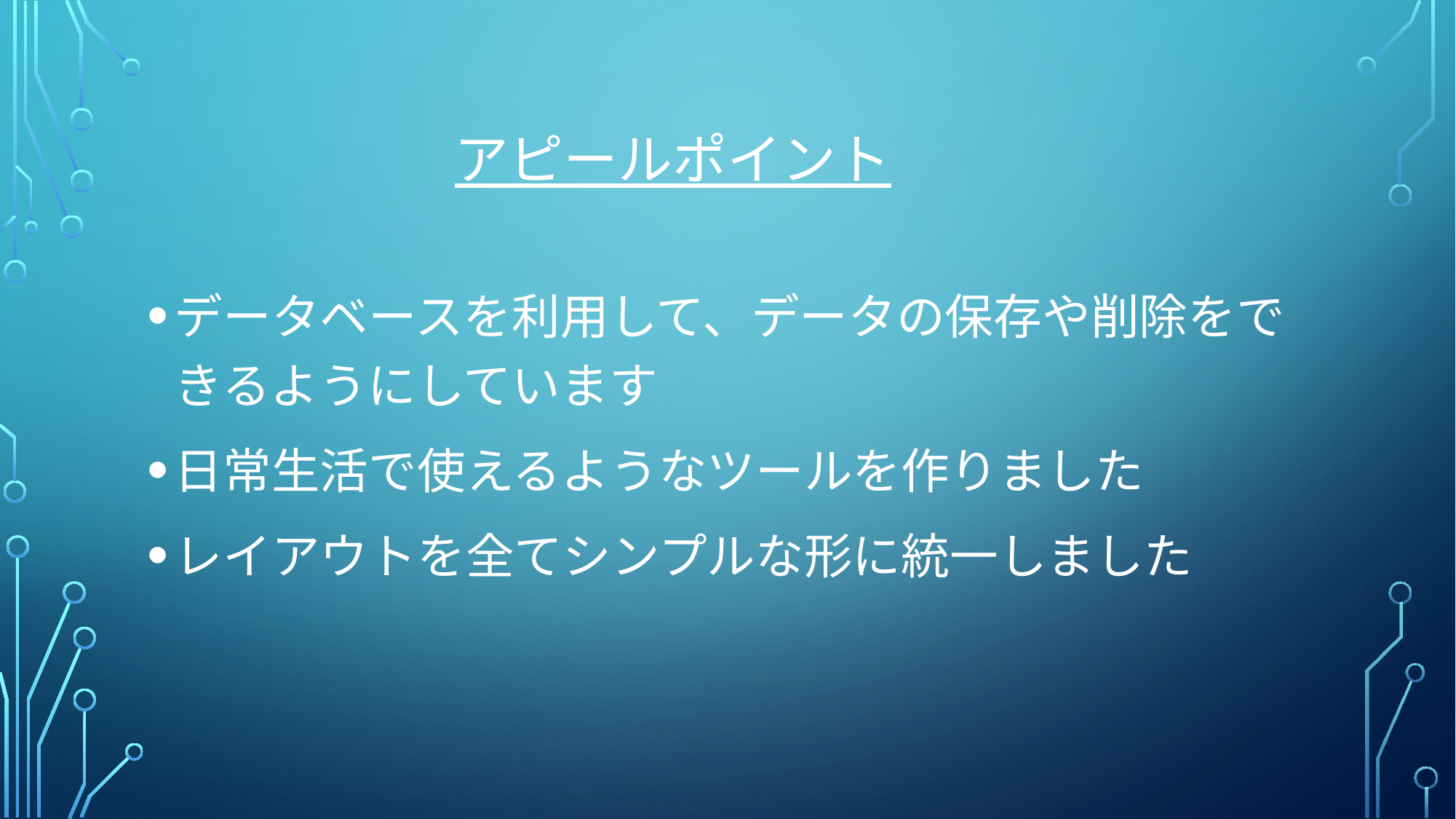

# アピールポイント
データベースを利用して、データの保存や削除をできるようにしています
日常生活で使えるようなツールを作りました
レイアウトを全てシンプルな形に統一しました